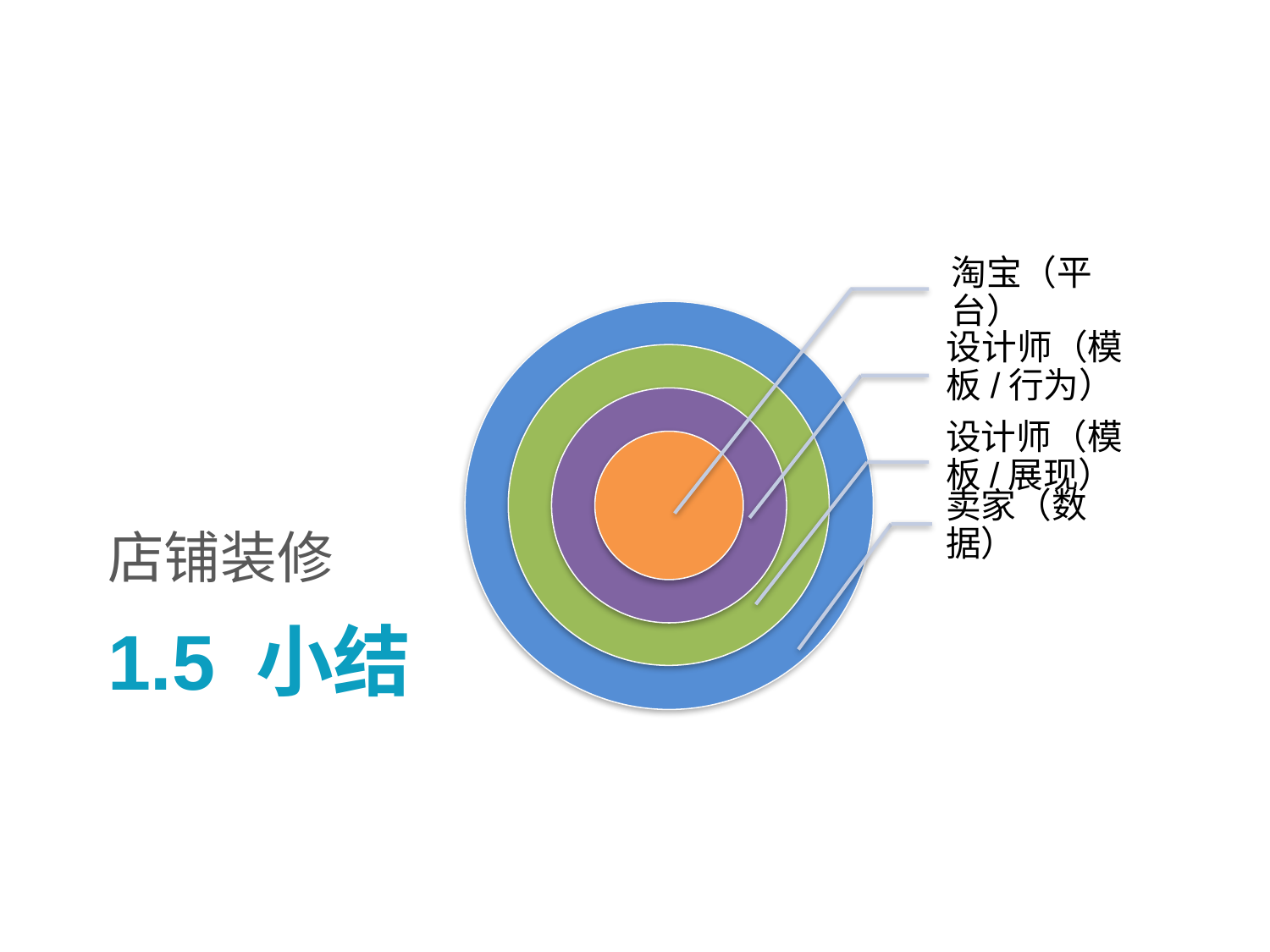

店铺装修

淘宝（平台）

设计师（模板/行为）

设计师（模板/展现）

卖家（数据）

# 1.5 小结